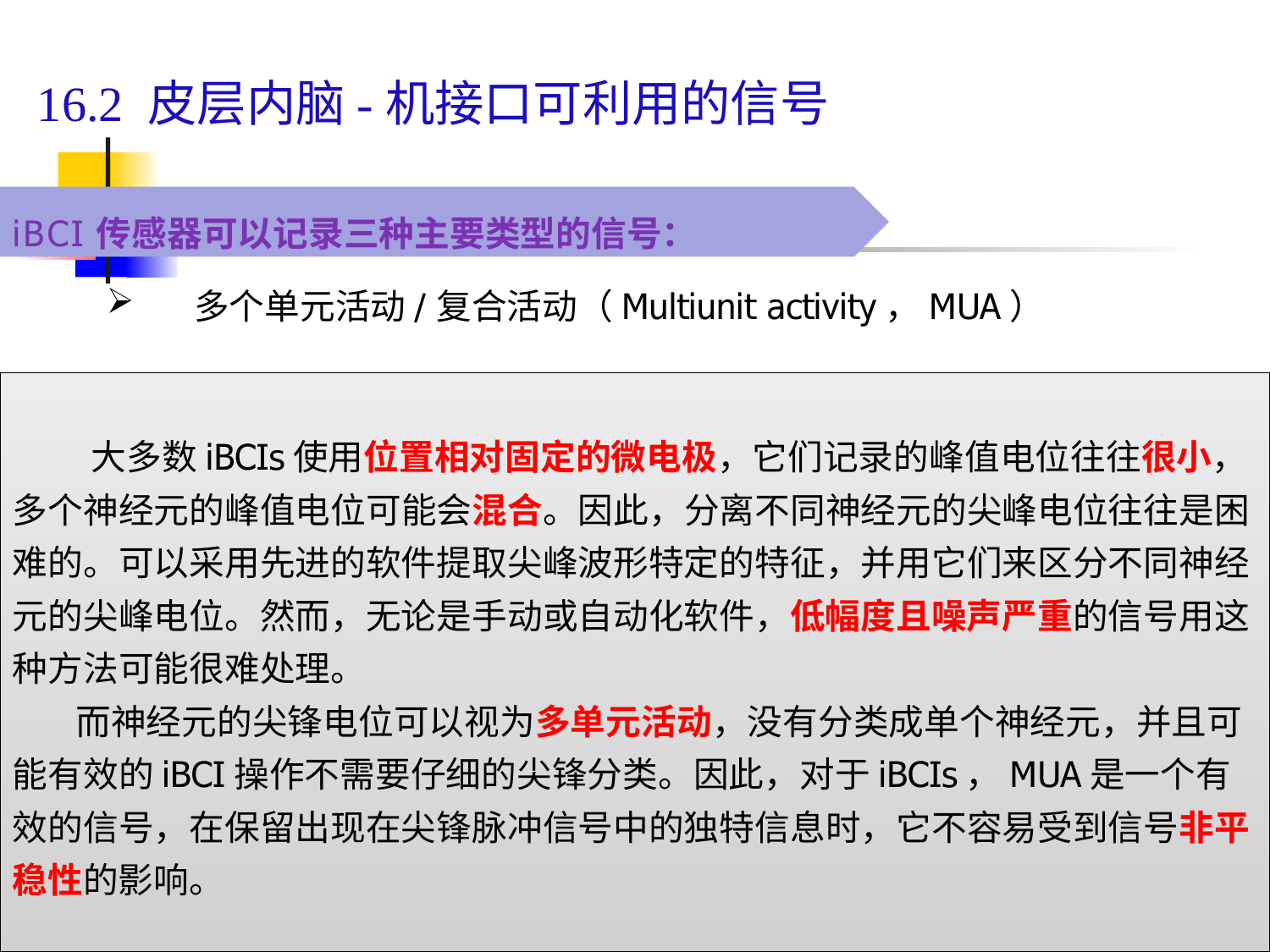

# 16.2 皮层内脑-机接口可利用的信号
iBCI传感器可以记录三种主要类型的信号：
皮层内脑-机接囗记录的信号
    多个单元活动/复合活动（Multiunit activity，MUA）
         大多数iBCIs使用位置相对固定的微电极，它们记录的峰值电位往往很小，多个神经元的峰值电位可能会混合。因此，分离不同神经元的尖峰电位往往是困难的。可以采用先进的软件提取尖峰波形特定的特征，并用它们来区分不同神经元的尖峰电位。然而，无论是手动或自动化软件，低幅度且噪声严重的信号用这种方法可能很难处理。
       而神经元的尖锋电位可以视为多单元活动，没有分类成单个神经元，并且可能有效的iBCI操作不需要仔细的尖锋分类。因此，对于iBCIs，MUA是一个有效的信号，在保留出现在尖锋脉冲信号中的独特信息时，它不容易受到信号非平稳性的影响。